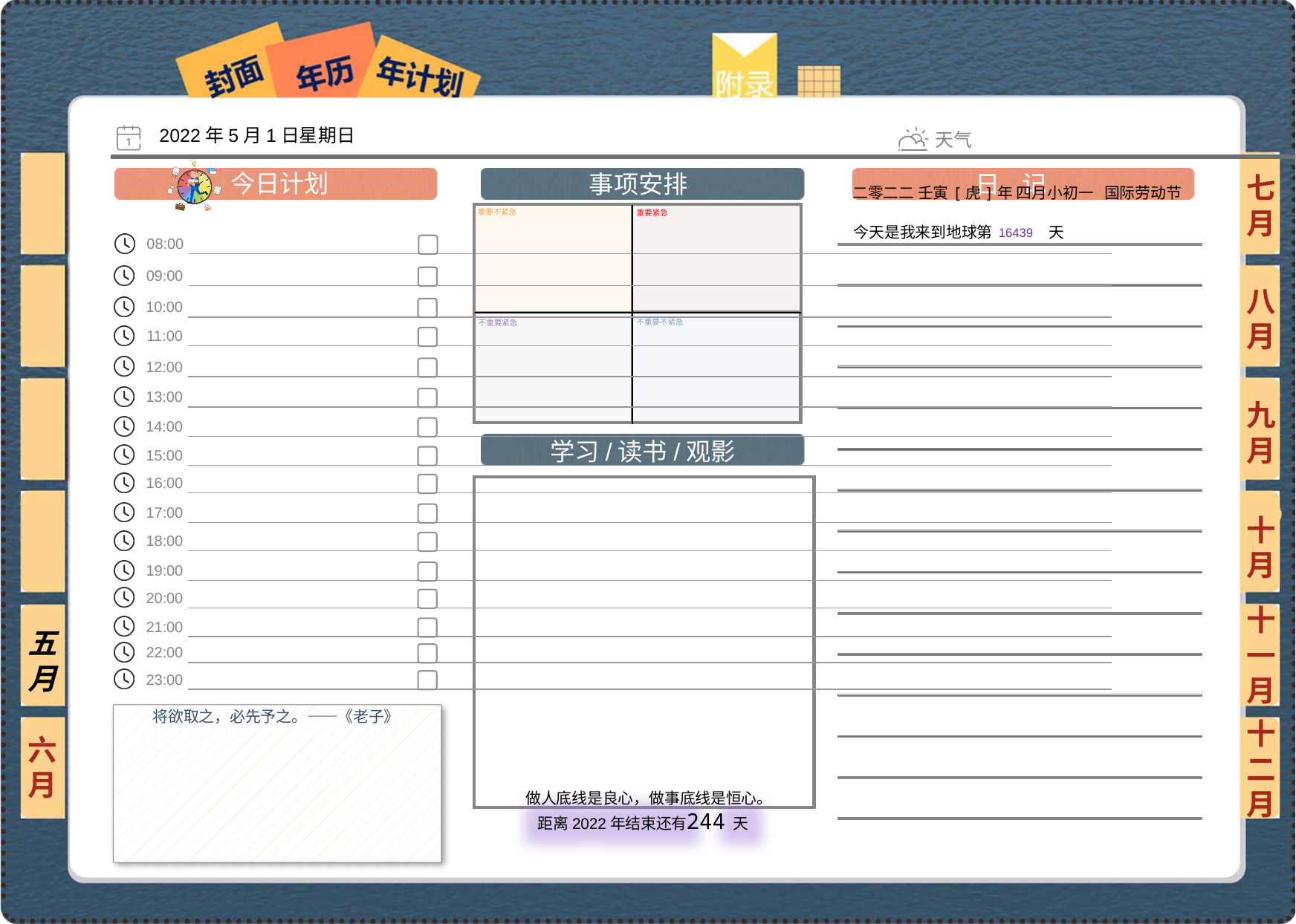

2022年5月1日星期日
七月
二零二二 壬寅[虎]年 四月小初一   国际劳动节
16439
八月
九月
十月
十一月
五月
将欲取之，必先予之。——《老子》

六月
十二月
244
 做人底线是良心，做事底线是恒心。